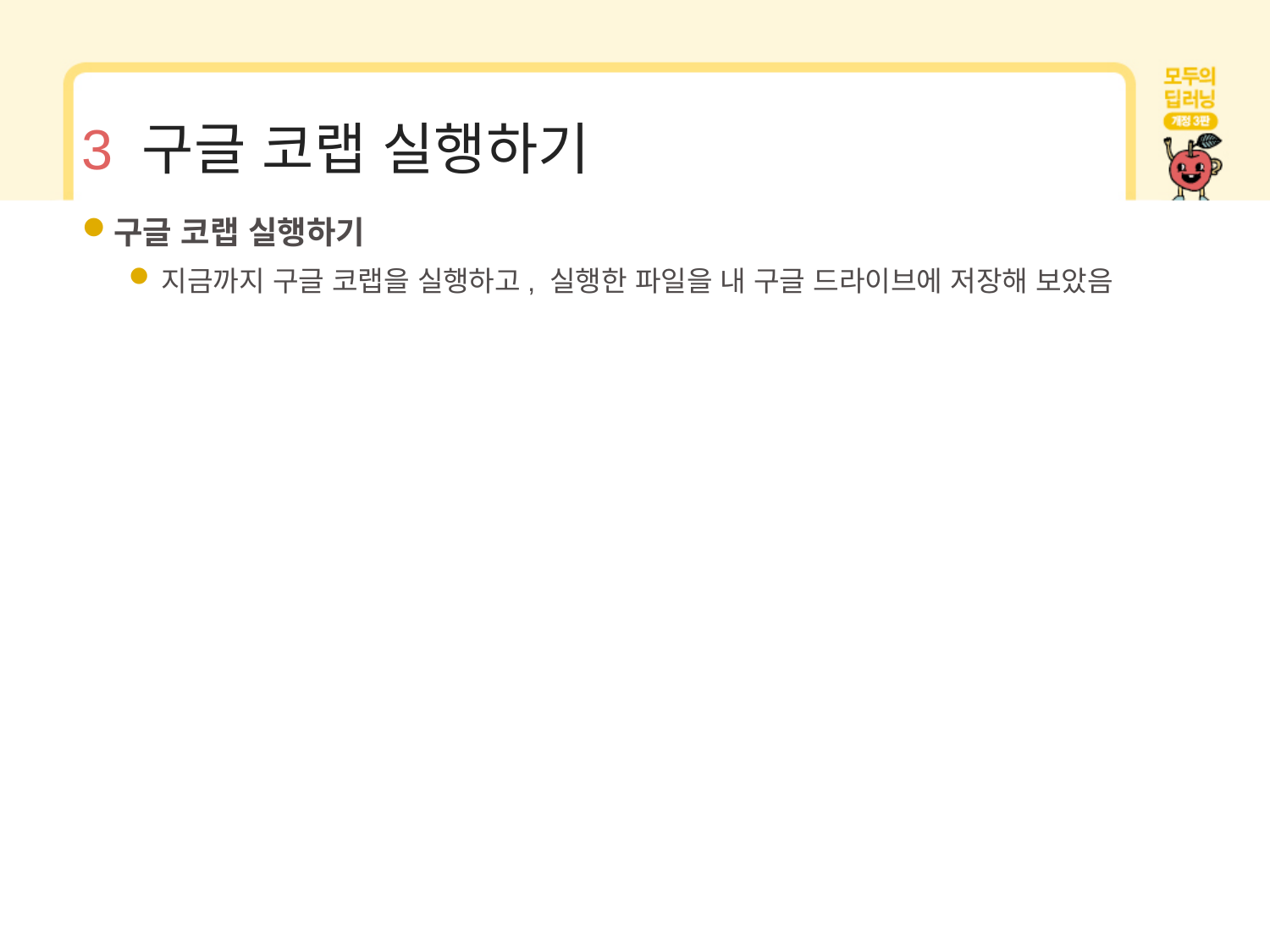

# 3 구글 코랩 실행하기
구글 코랩 실행하기
지금까지 구글 코랩을 실행하고, 실행한 파일을 내 구글 드라이브에 저장해 보았음